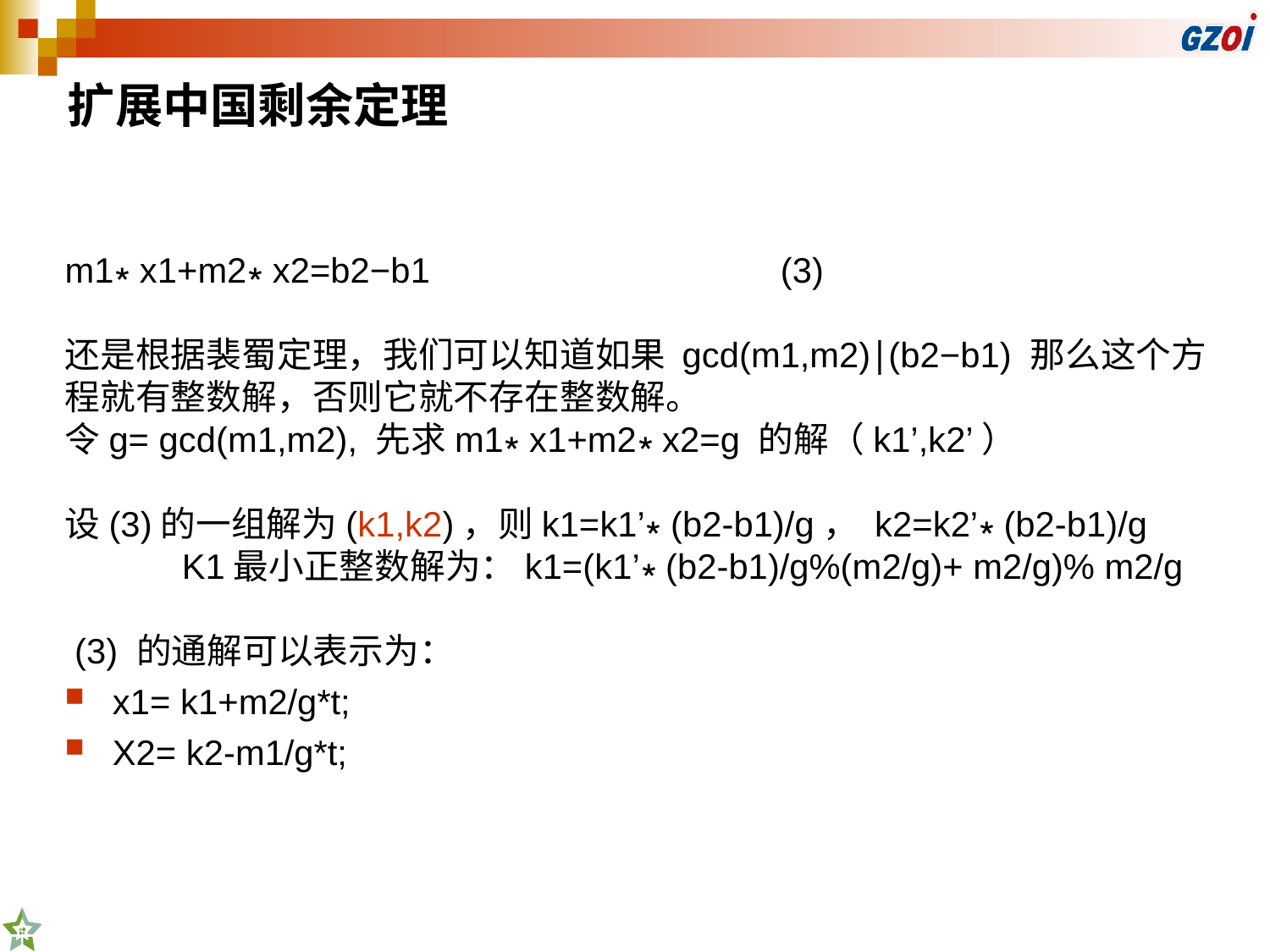

# 扩展中国剩余定理
m1∗x1+m2∗x2=b2−b1                                    (3)

还是根据裴蜀定理，我们可以知道如果 gcd(m1,m2)∣(b2−b1) 那么这个方程就有整数解，否则它就不存在整数解。
令g= gcd(m1,m2), 先求m1∗x1+m2∗x2=g 的解（k1’,k2’）

设(3)的一组解为(k1,k2)，则k1=k1’∗(b2-b1)/g， k2=k2’∗(b2-b1)/g
            K1最小正整数解为：k1=(k1’∗(b2-b1)/g%(m2/g)+ m2/g)% m2/g
 (3) 的通解可以表示为：
x1= k1+m2/g*t;
X2= k2-m1/g*t;